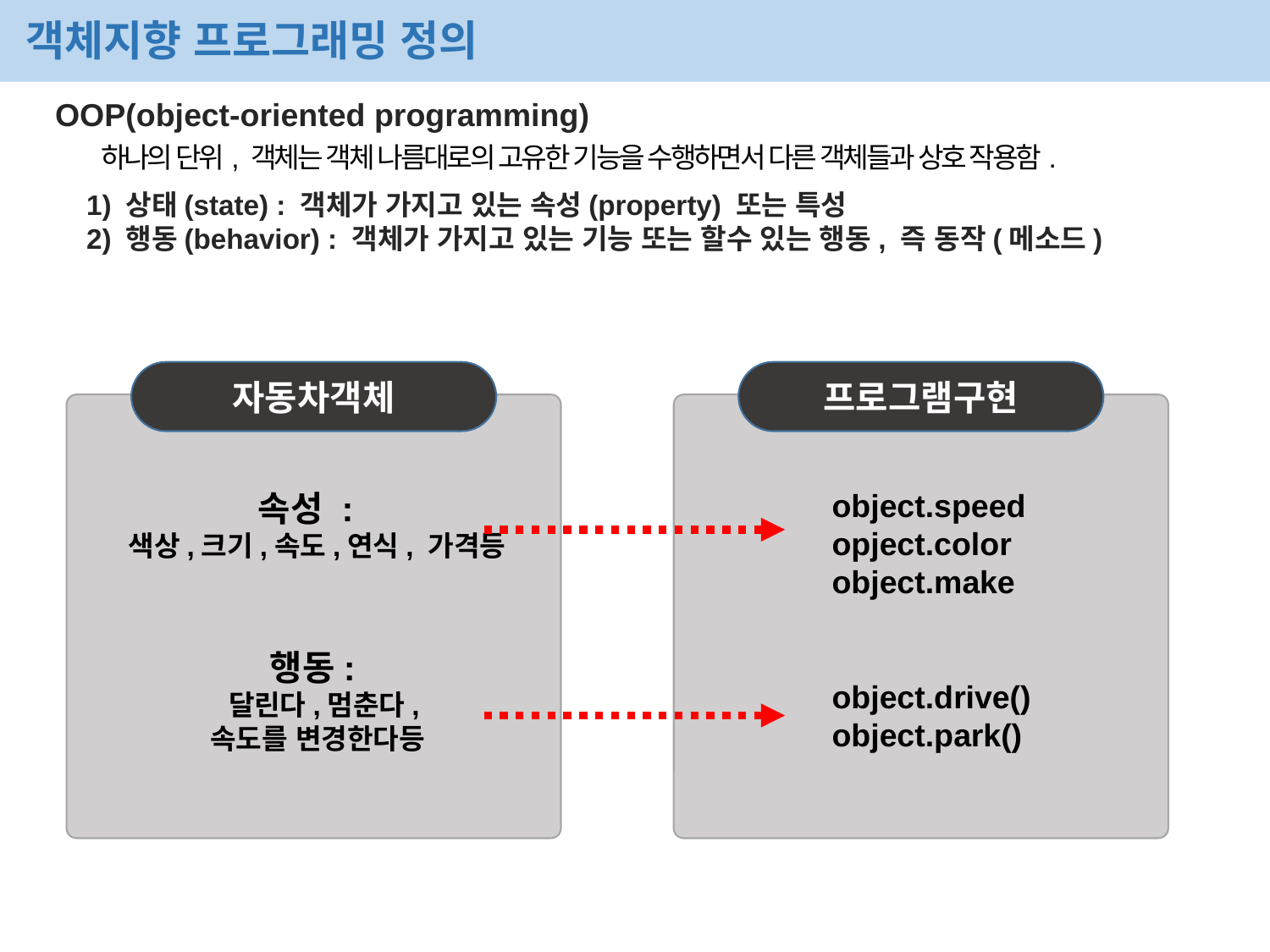

객체지향 프로그래밍 정의
OOP(object-oriented programming)
하나의 단위, 객체는 객체 나름대로의 고유한 기능을 수행하면서 다른 객체들과 상호 작용함.
1) 상태(state) : 객체가 가지고 있는 속성(property) 또는 특성
2) 행동(behavior) : 객체가 가지고 있는 기능 또는 할수 있는 행동, 즉 동작(메소드)
자동차객체
프로그램구현

속성 :
 색상,크기,속도,연식, 가격등
object.speed
opject.color
object.make
행동:
 달린다,멈춘다,
속도를 변경한다등
object.drive()
object.park()